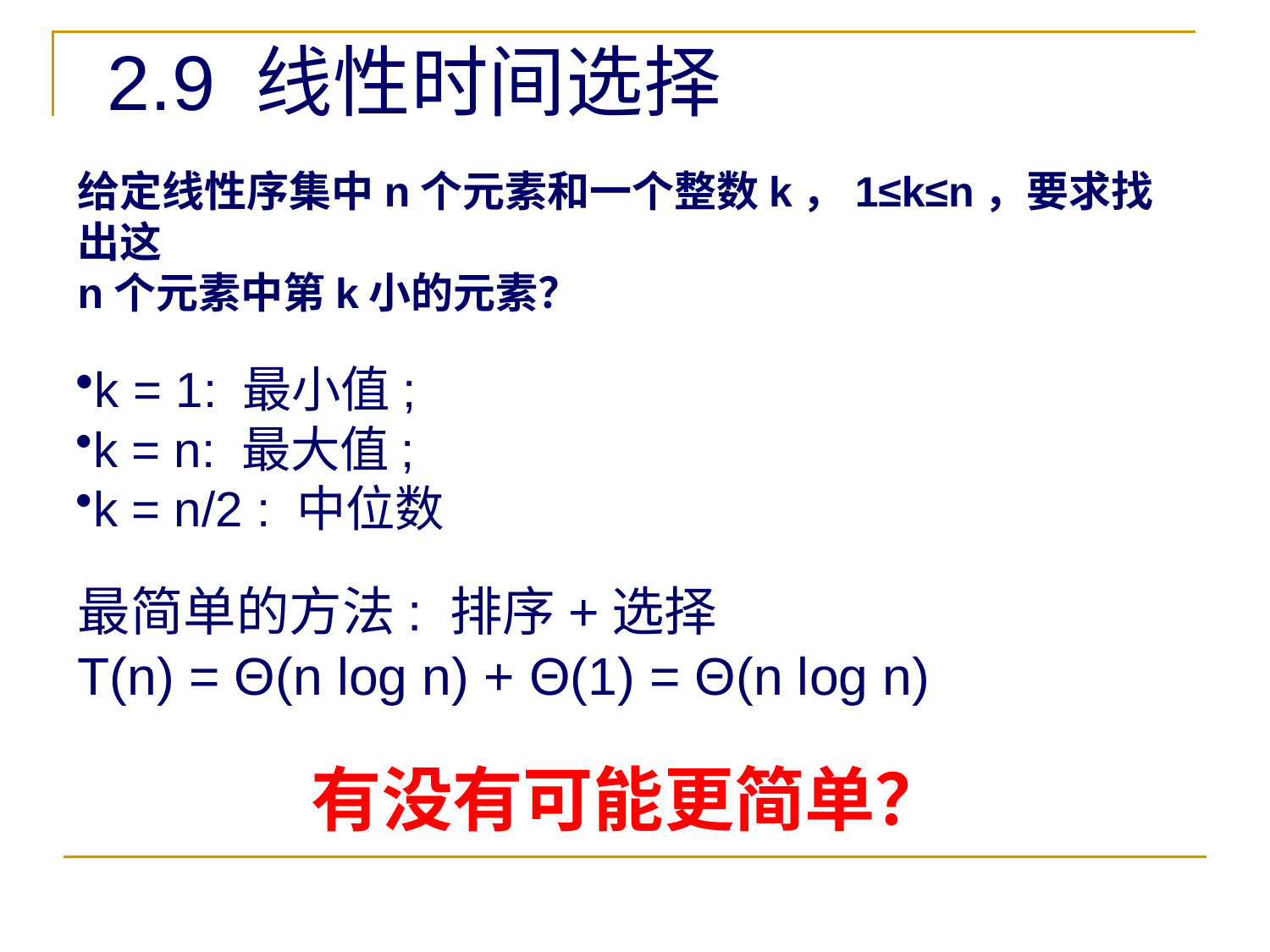

2.9 线性时间选择
给定线性序集中n个元素和一个整数k，1≤k≤n，要求找出这
n个元素中第k小的元素？
k = 1: 最小值;
k = n: 最大值;
k = n/2 : 中位数

最简单的方法: 排序+选择
T(n) = Θ(n log n) + Θ(1) = Θ(n log n)
有没有可能更简单？